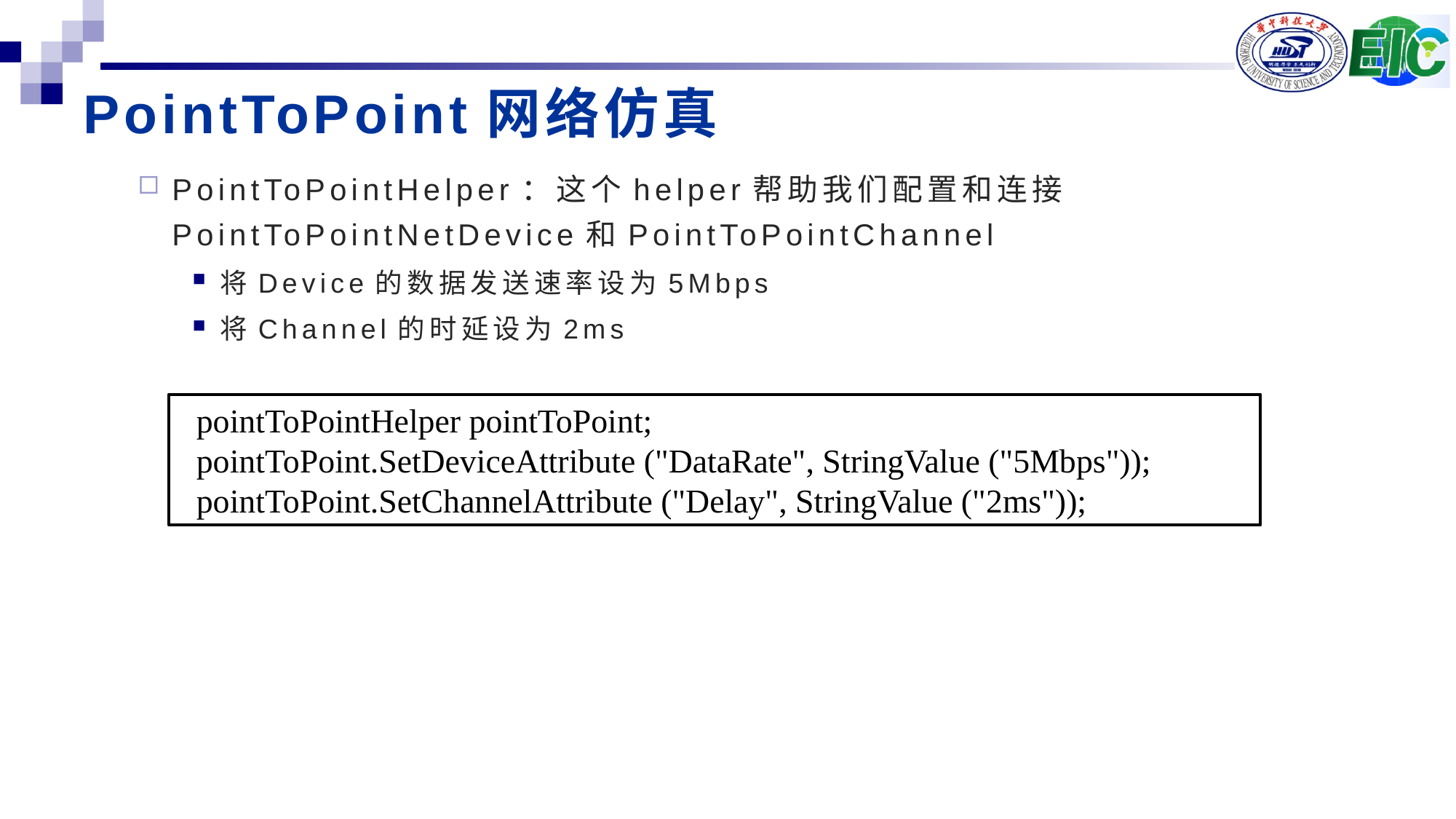

# PointToPoint网络仿真
PointToPointHelper：这个helper帮助我们配置和连接PointToPointNetDevice和PointToPointChannel
将Device的数据发送速率设为5Mbps
将Channel的时延设为2ms
  pointToPointHelper pointToPoint;
  pointToPoint.SetDeviceAttribute ("DataRate", StringValue ("5Mbps"));
  pointToPoint.SetChannelAttribute ("Delay", StringValue ("2ms"));